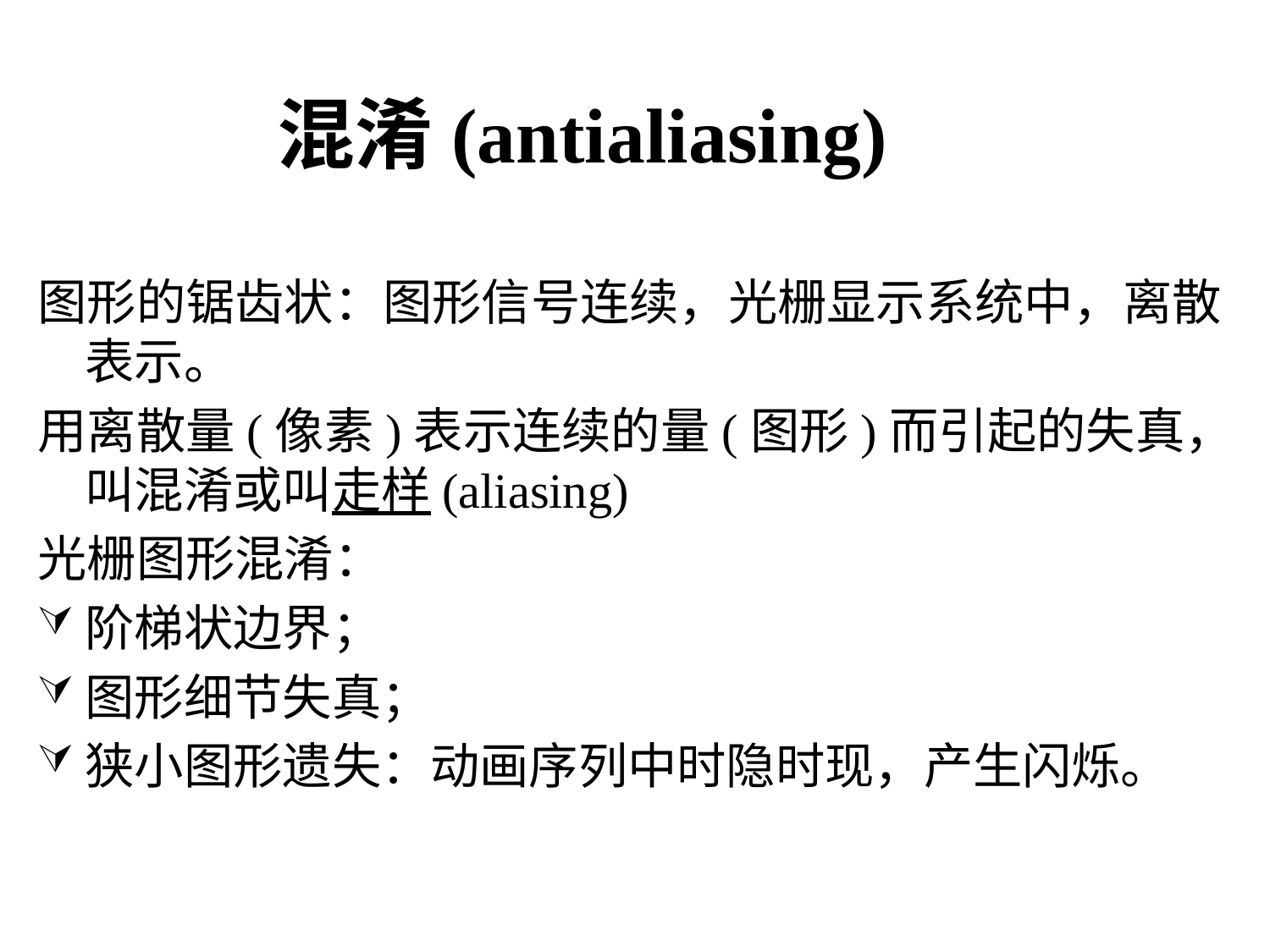

# 混淆(antialiasing)
图形的锯齿状：图形信号连续，光栅显示系统中，离散表示。
用离散量(像素)表示连续的量(图形)而引起的失真，叫混淆或叫走样(aliasing)
光栅图形混淆：
阶梯状边界；
图形细节失真；
狭小图形遗失：动画序列中时隐时现，产生闪烁。

计算机学院 苏小红